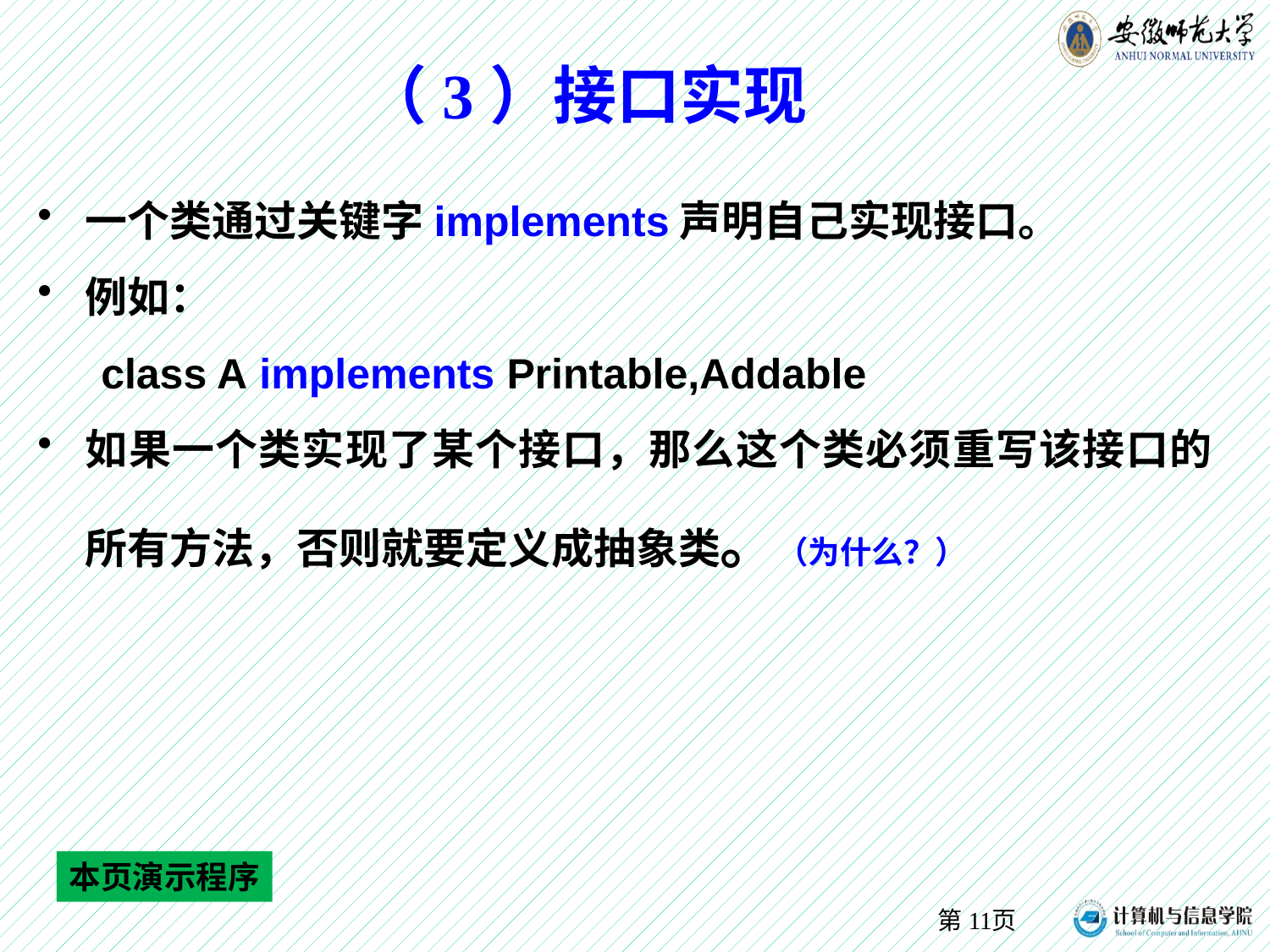

# （3）接口实现
一个类通过关键字implements声明自己实现接口。
例如：
class A implements Printable,Addable
如果一个类实现了某个接口，那么这个类必须重写该接口的所有方法，否则就要定义成抽象类。（为什么？）

本页演示程序
第11页